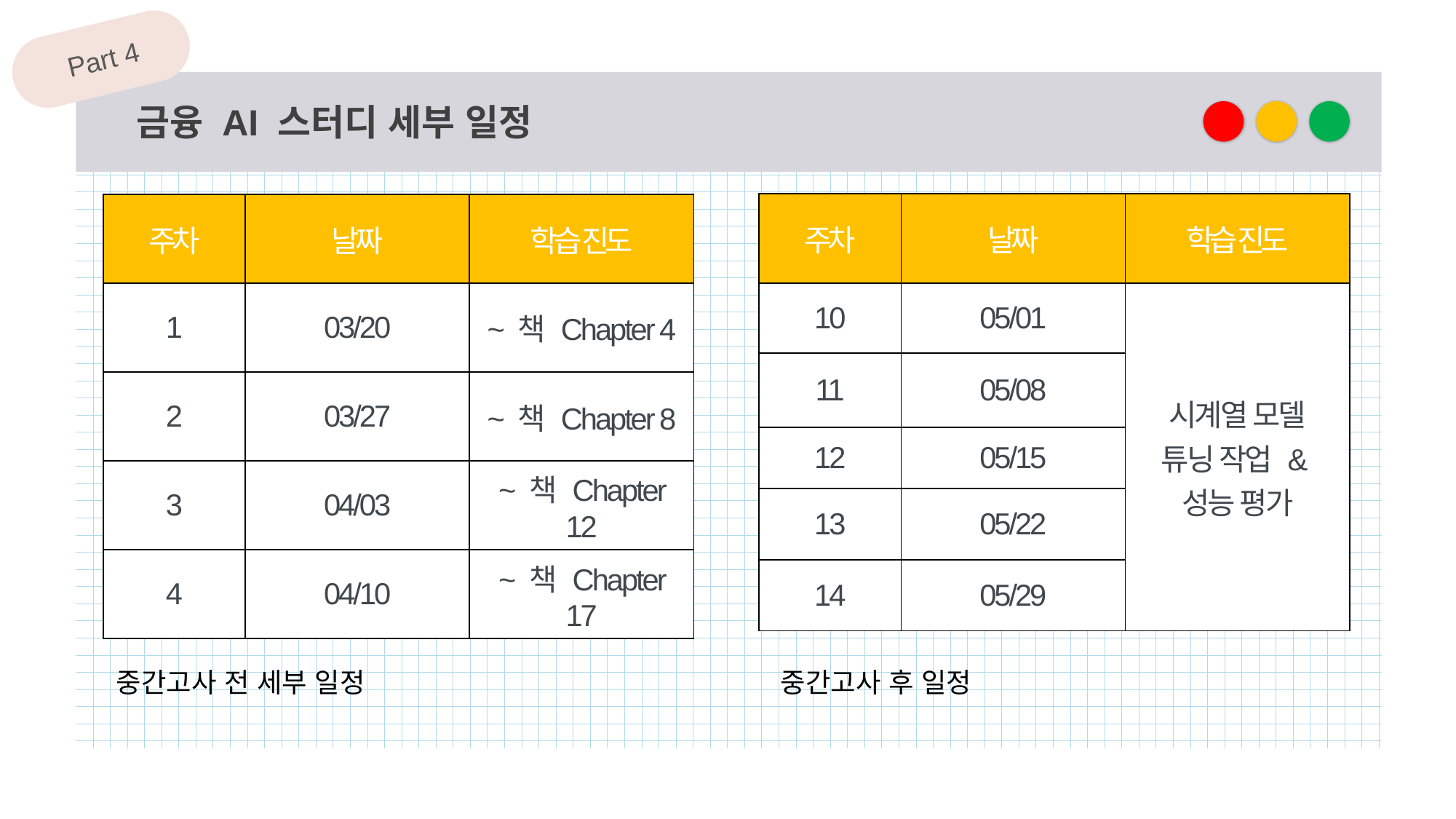

Part 4

금융 AI 스터디 세부 일정

| 주차 | 날짜 | 학습 진도 |
| --- | --- | --- |
| 10 | 05/01 | 시계열 모델 튜닝 작업 & 성능 평가 |
| 11 | 05/08 | ~ 책 Chapter 8 |
| 12 | 05/15 | ~ 책 Chapter 12 |
| 13 | 05/22 | ~ 책 Chapter 17 |
| 14 | 05/29 |  |
| 주차 | 날짜 | 학습 진도 |
| --- | --- | --- |
| 1 | 03/20 | ~ 책 Chapter 4 |
| 2 | 03/27 | ~ 책 Chapter 8 |
| 3 | 04/03 | ~ 책 Chapter 12 |
| 4 | 04/10 | ~ 책 Chapter 17 |
중간고사 전 세부 일정
중간고사 후 일정